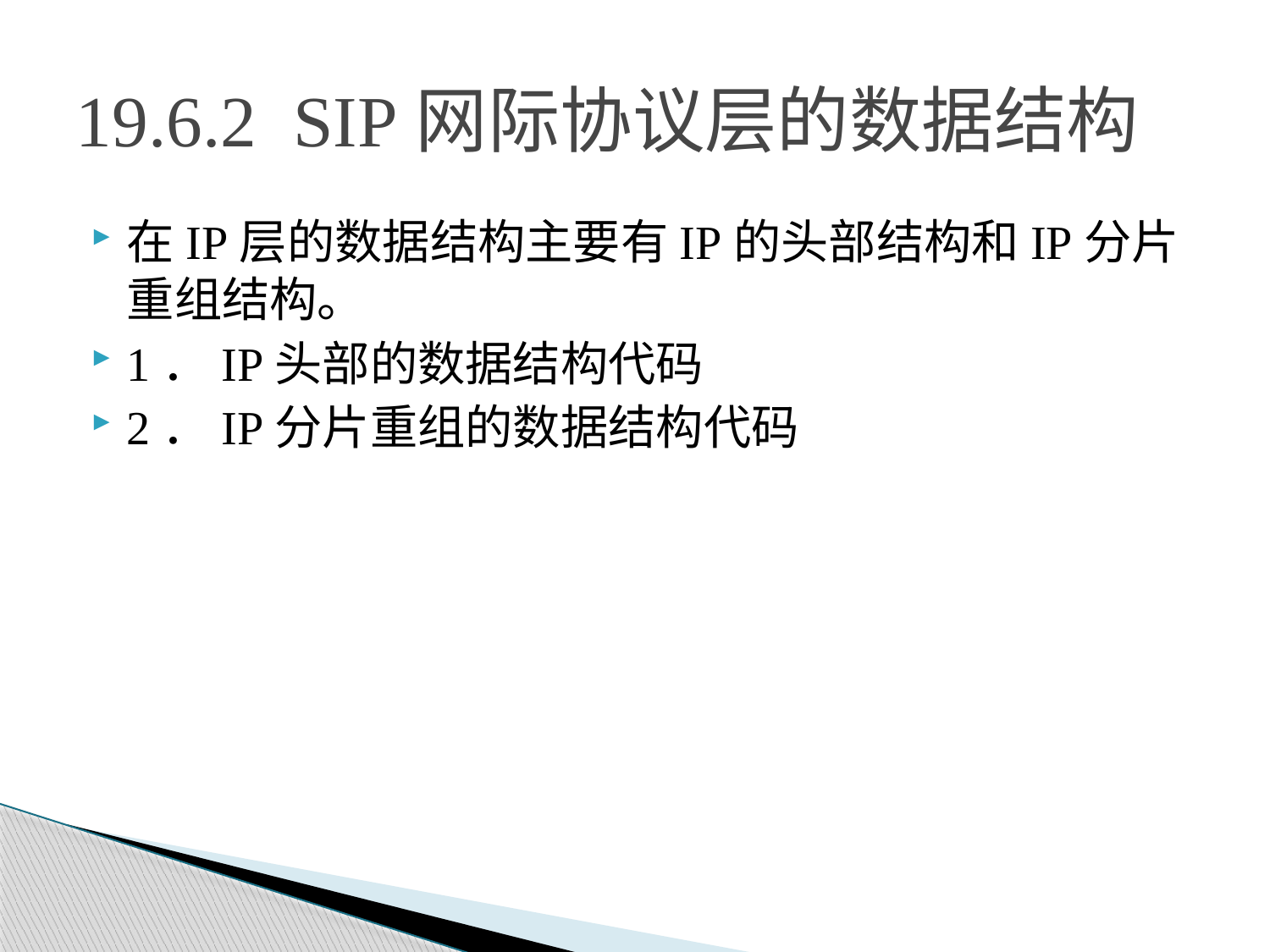

# 19.6.2  SIP网际协议层的数据结构
在IP层的数据结构主要有IP的头部结构和IP分片重组结构。
1．IP头部的数据结构代码
2．IP分片重组的数据结构代码